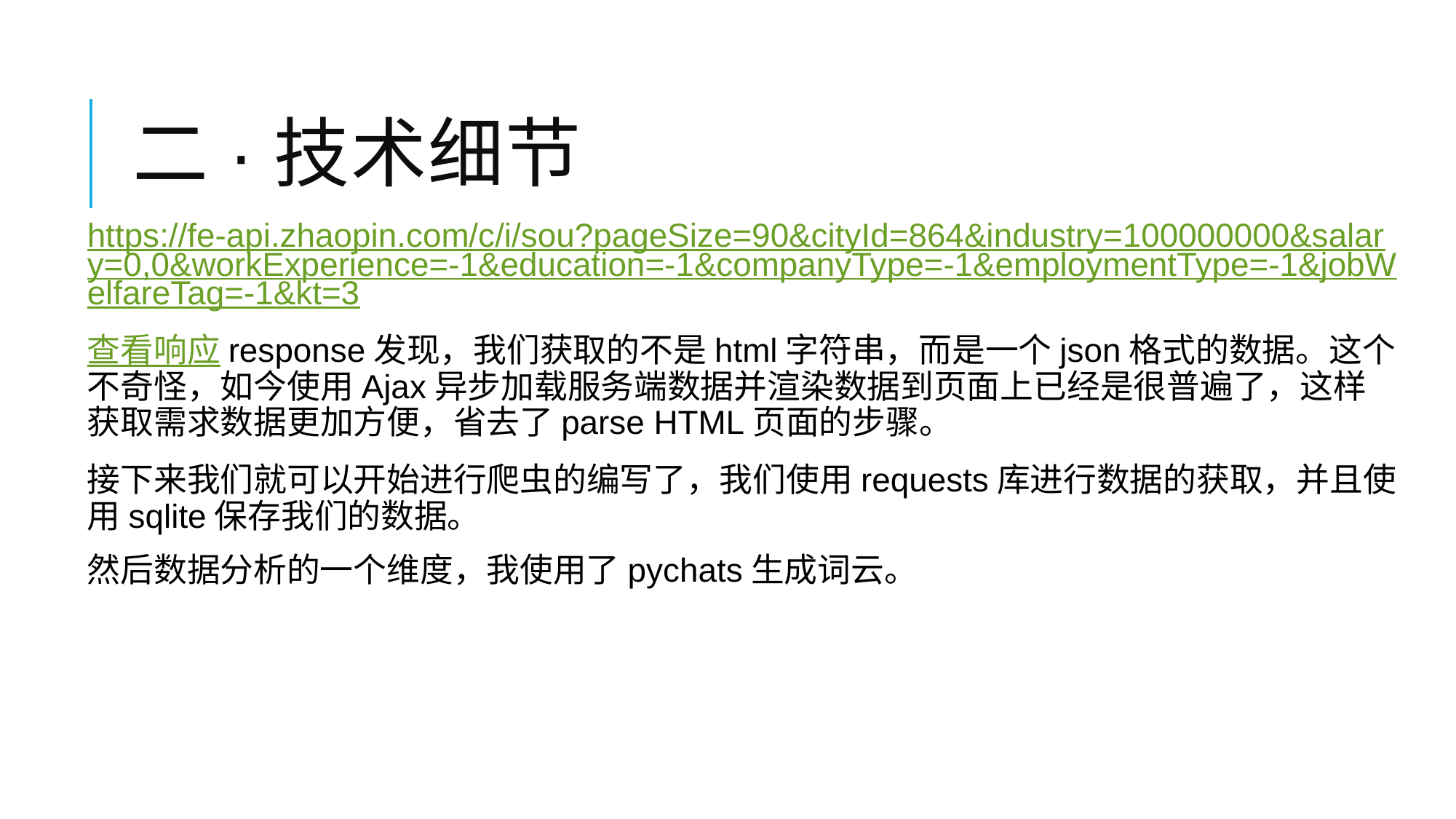

# 二·技术细节
https://fe-api.zhaopin.com/c/i/sou?pageSize=90&cityId=864&industry=100000000&salary=0,0&workExperience=-1&education=-1&companyType=-1&employmentType=-1&jobWelfareTag=-1&kt=3
查看响应response发现，我们获取的不是html字符串，而是一个json格式的数据。这个不奇怪，如今使用Ajax异步加载服务端数据并渲染数据到页面上已经是很普遍了，这样获取需求数据更加方便，省去了parse HTML页面的步骤。
接下来我们就可以开始进行爬虫的编写了，我们使用requests库进行数据的获取，并且使用sqlite保存我们的数据。
然后数据分析的一个维度，我使用了pychats生成词云。